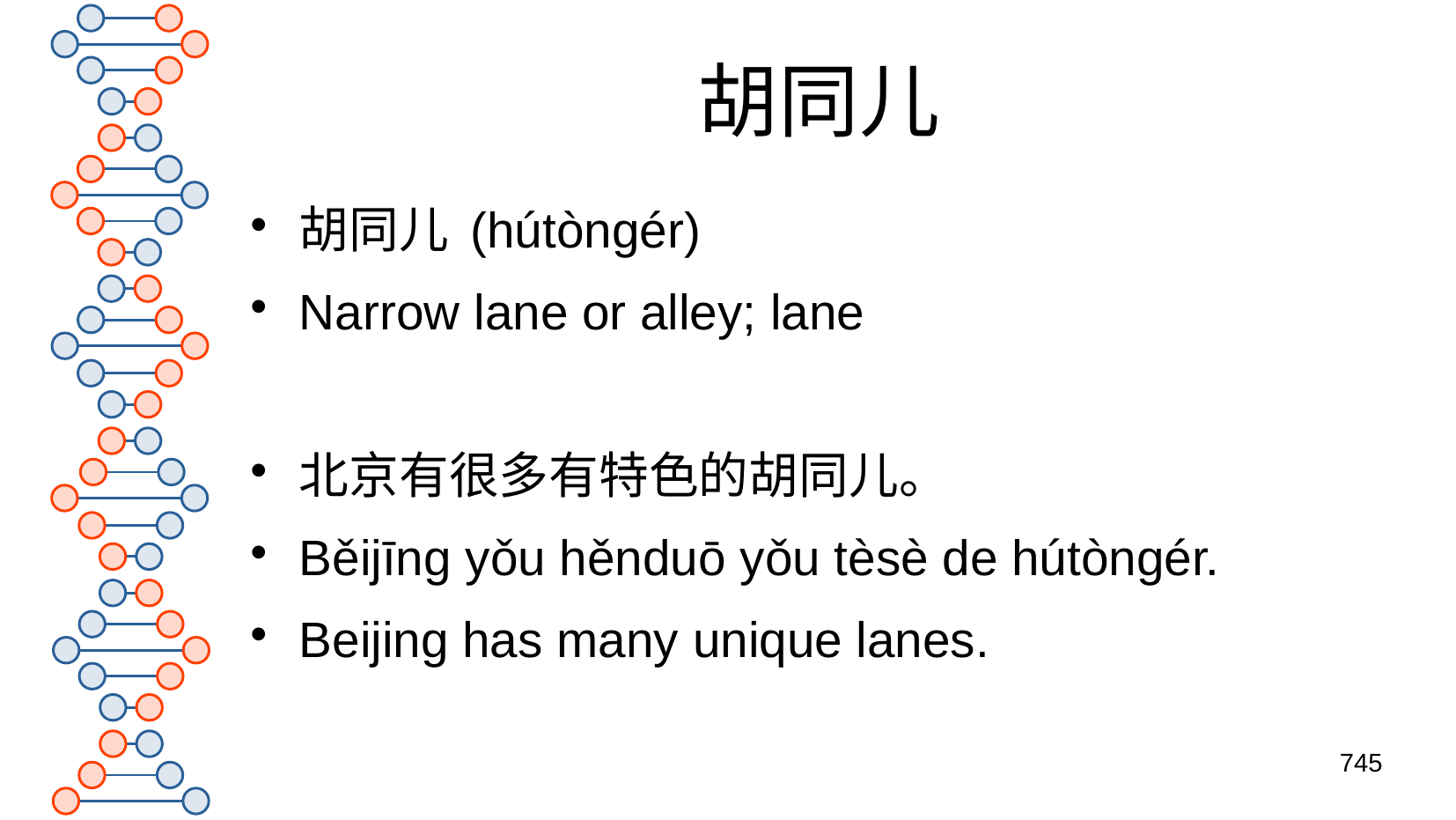

# 胡同儿
胡同儿 (hútòngér)
Narrow lane or alley; lane

北京有很多有特色的胡同儿。
Běijīng yǒu hěnduō yǒu tèsè de hútòngér.
Beijing has many unique lanes.

745